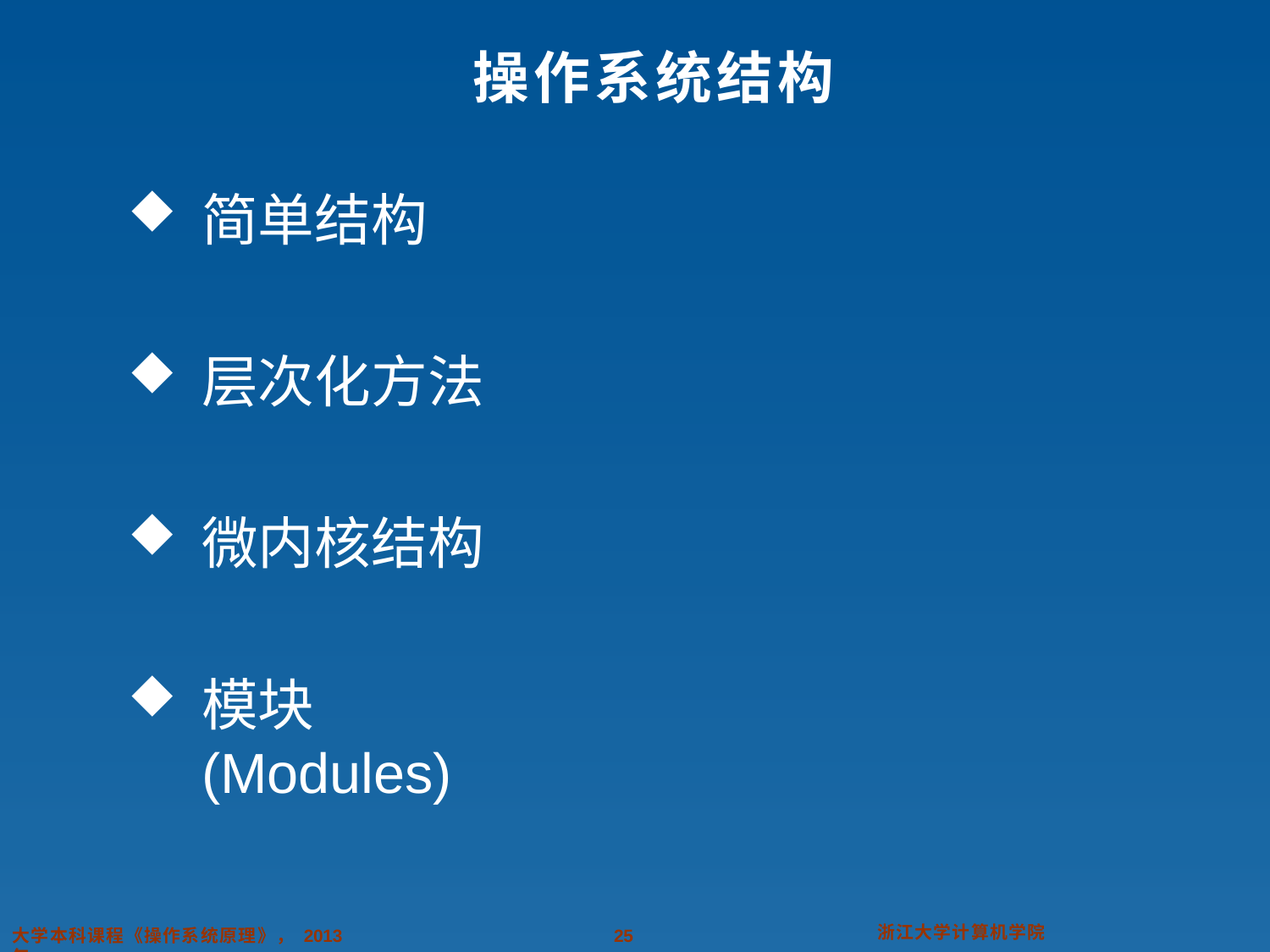

# 操作系统结构
简单结构

层次化方法

微内核结构

模块 (Modules)
浙江大学计算机学院
大学本科课程《操作系统原理》， 2013 年
25